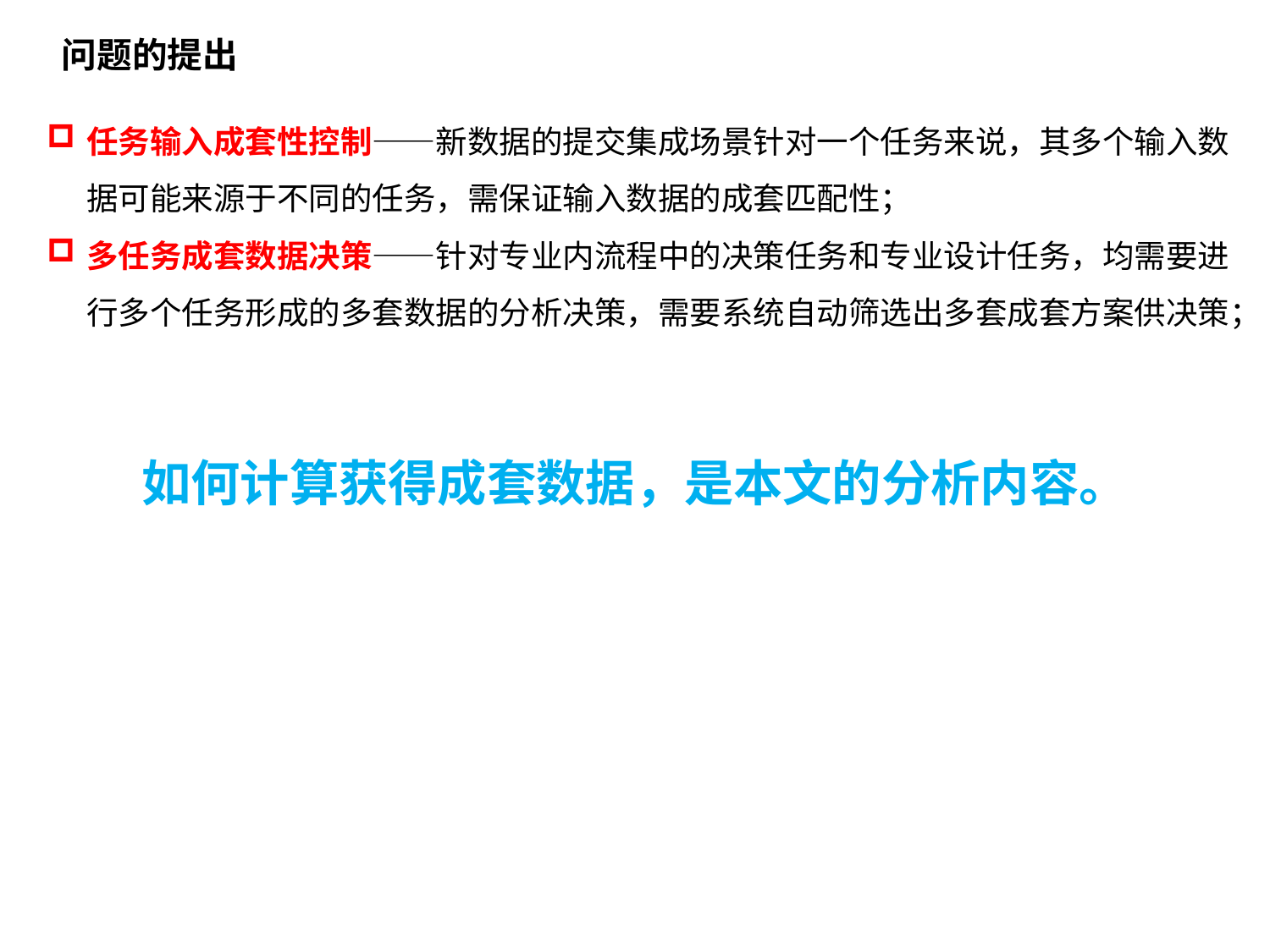

问题的提出
任务输入成套性控制——新数据的提交集成场景针对一个任务来说，其多个输入数据可能来源于不同的任务，需保证输入数据的成套匹配性；
多任务成套数据决策——针对专业内流程中的决策任务和专业设计任务，均需要进行多个任务形成的多套数据的分析决策，需要系统自动筛选出多套成套方案供决策；
如何计算获得成套数据，是本文的分析内容。